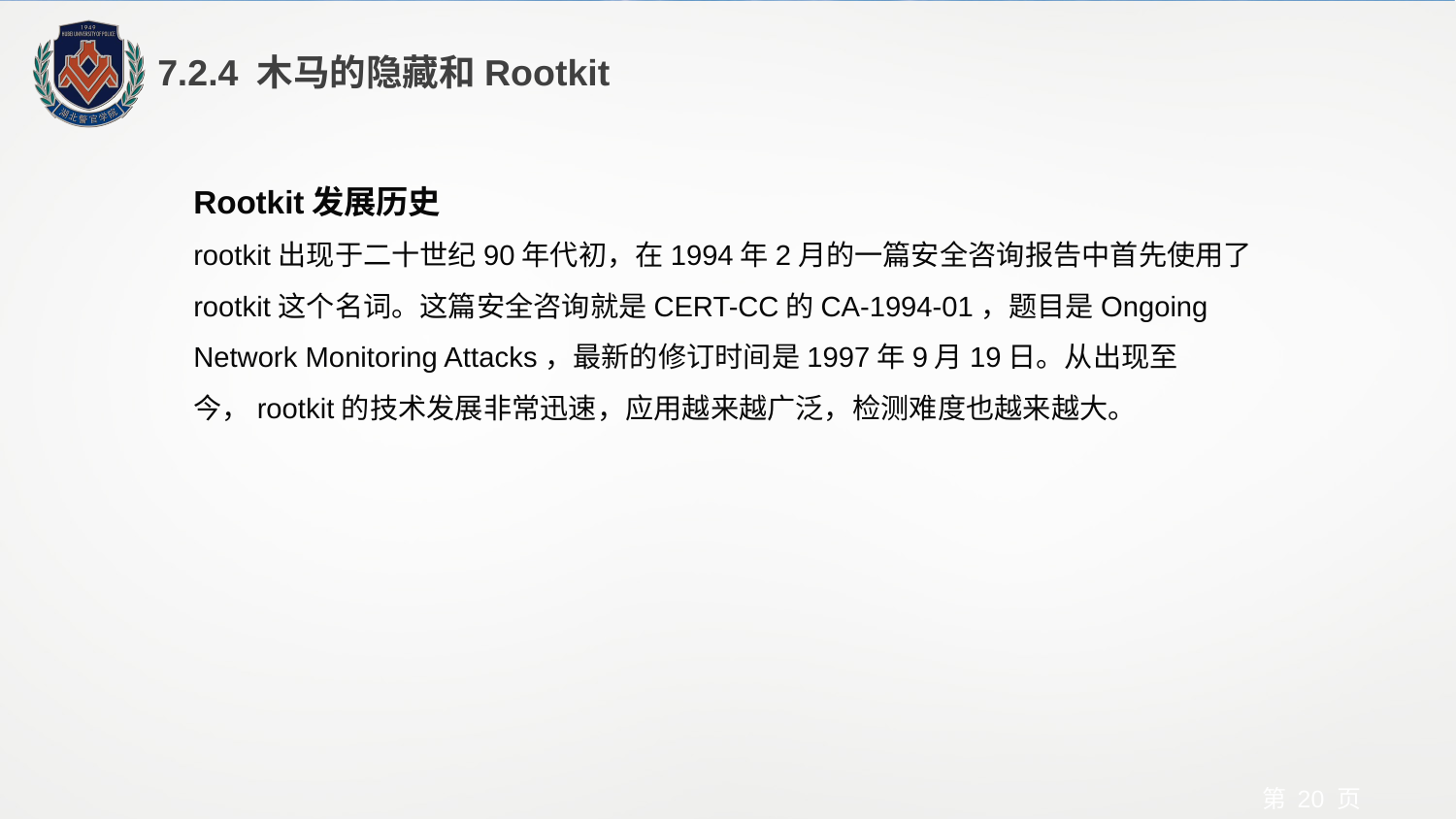

7.2.4 木马的隐藏和Rootkit
Rootkit发展历史
rootkit出现于二十世纪90年代初，在1994年2月的一篇安全咨询报告中首先使用了rootkit这个名词。这篇安全咨询就是CERT-CC的CA-1994-01，题目是Ongoing Network Monitoring Attacks，最新的修订时间是1997年9月19日。从出现至今，rootkit的技术发展非常迅速，应用越来越广泛，检测难度也越来越大。